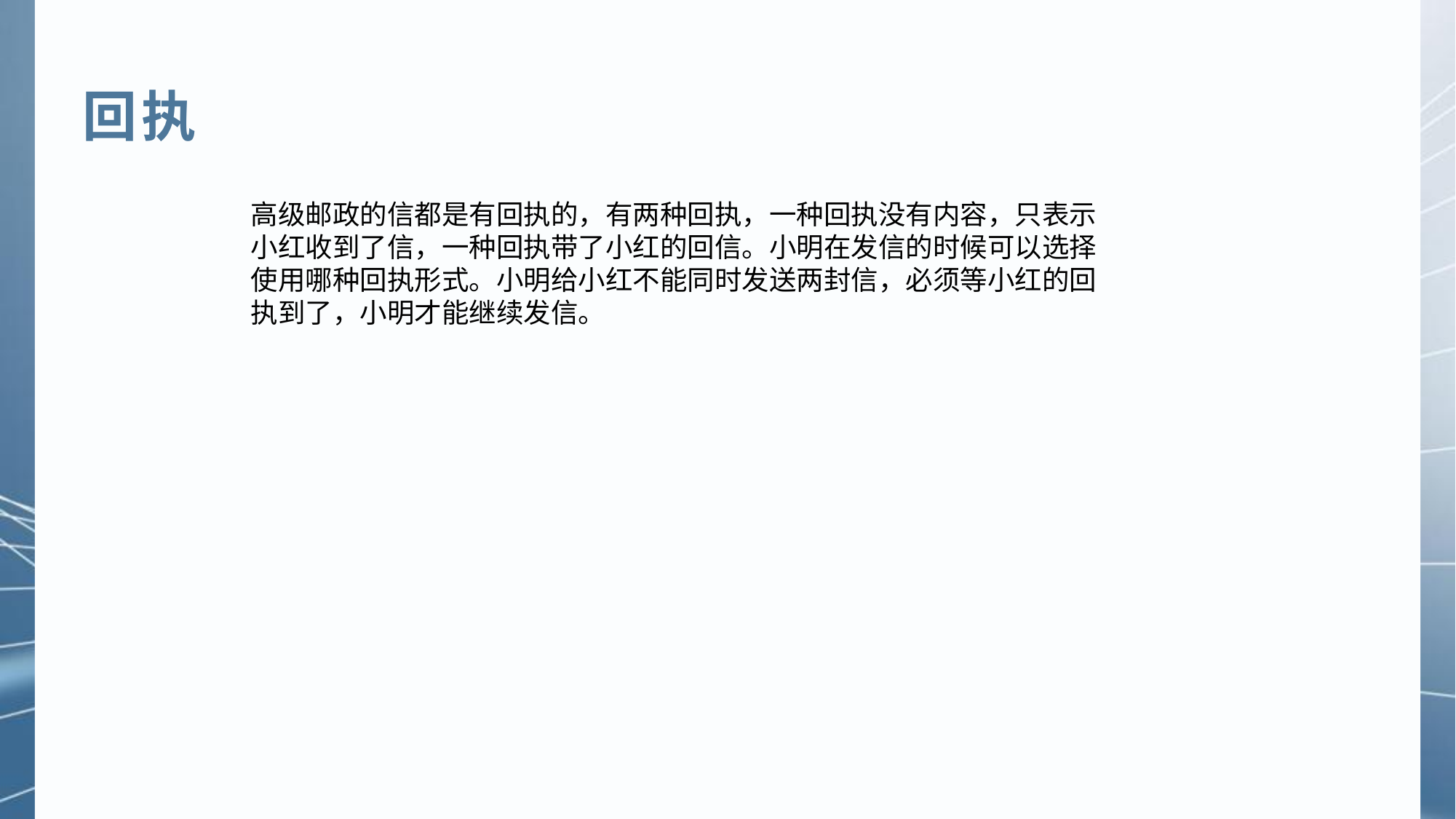

回执
高级邮政的信都是有回执的，有两种回执，一种回执没有内容，只表示小红收到了信，一种回执带了小红的回信。小明在发信的时候可以选择使用哪种回执形式。小明给小红不能同时发送两封信，必须等小红的回执到了，小明才能继续发信。